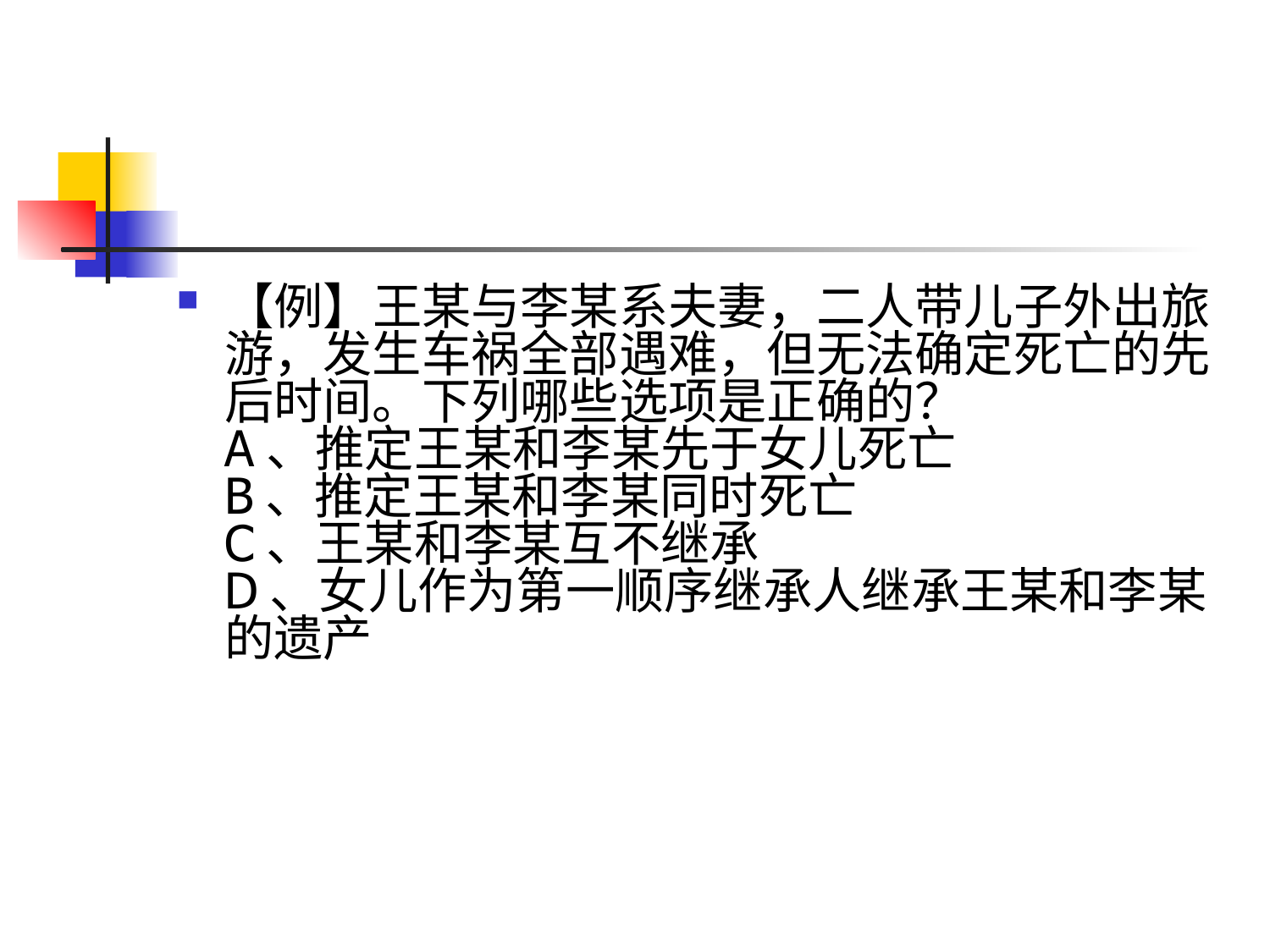

#
【例】王某与李某系夫妻，二人带儿子外出旅游，发生车祸全部遇难，但无法确定死亡的先后时间。下列哪些选项是正确的？  
A、推定王某和李某先于女儿死亡 
B、推定王某和李某同时死亡 
C、王某和李某互不继承 
D、女儿作为第一顺序继承人继承王某和李某的遗产